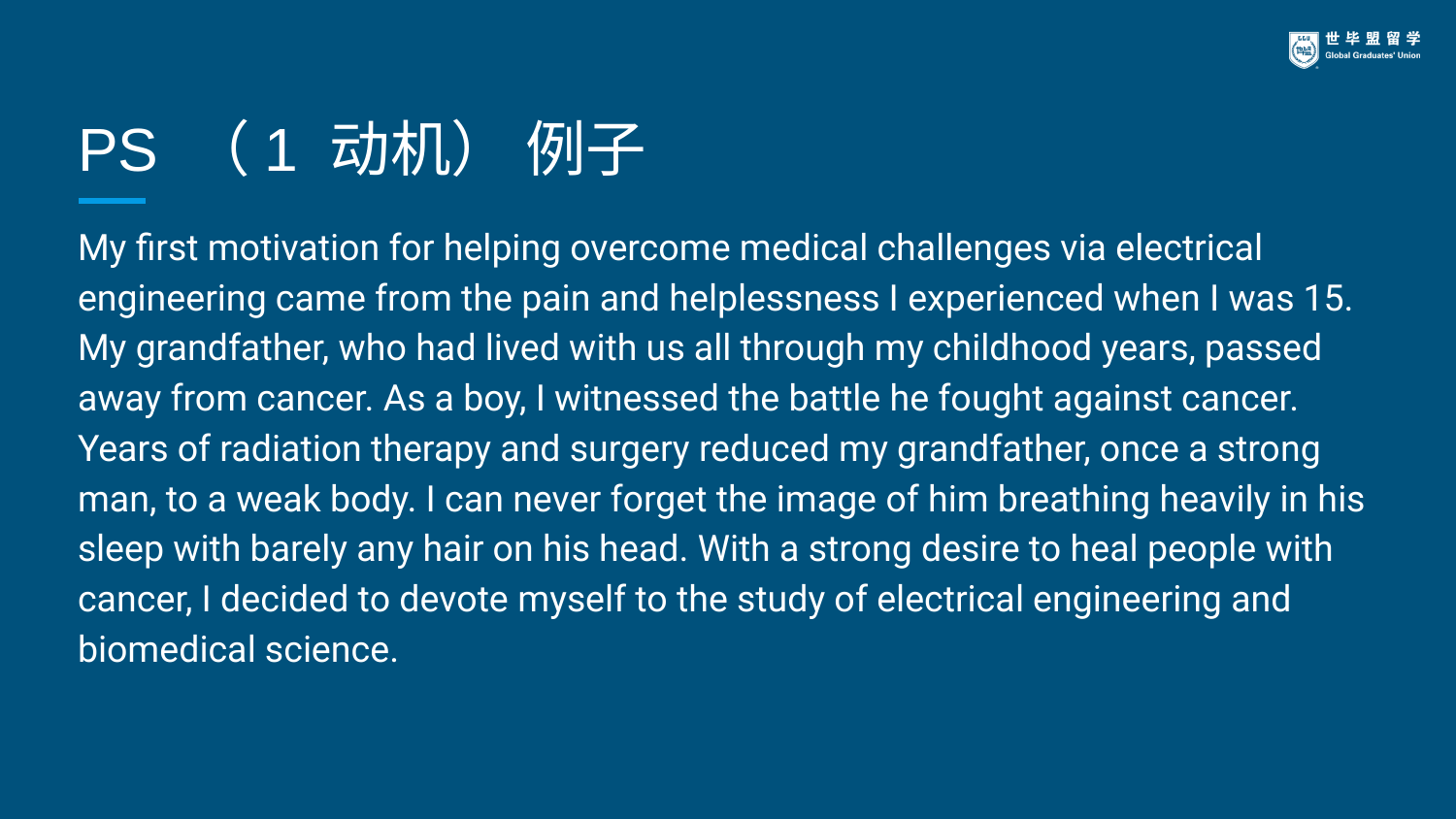

# PS （1 动机） 例子
My first motivation for helping overcome medical challenges via electrical engineering came from the pain and helplessness I experienced when I was 15. My grandfather, who had lived with us all through my childhood years, passed away from cancer. As a boy, I witnessed the battle he fought against cancer. Years of radiation therapy and surgery reduced my grandfather, once a strong man, to a weak body. I can never forget the image of him breathing heavily in his sleep with barely any hair on his head. With a strong desire to heal people with cancer, I decided to devote myself to the study of electrical engineering and biomedical science.